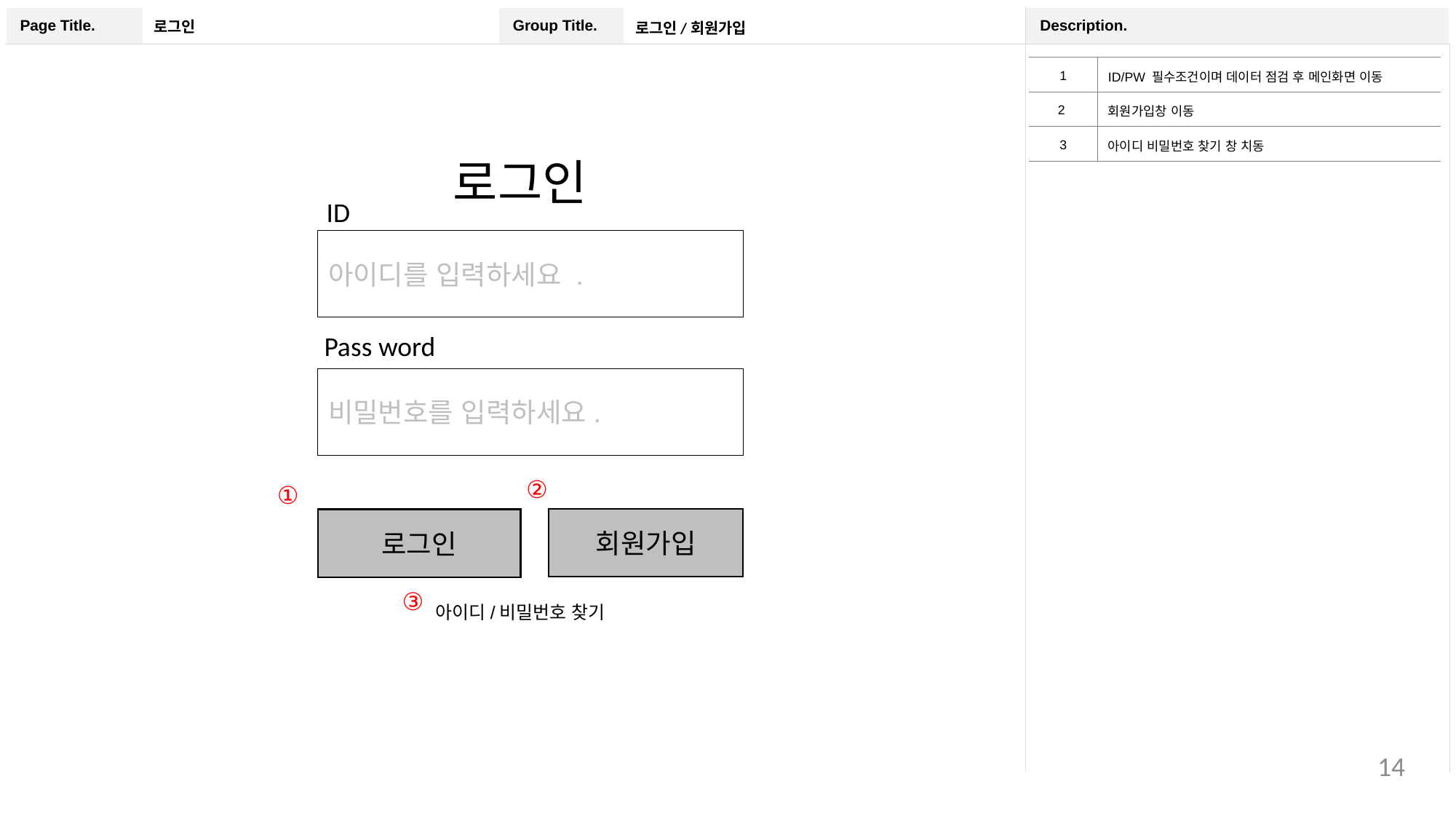

로그인
로그인/회원가입
| 1 | ID/PW 필수조건이며 데이터 점검 후 메인화면 이동 |
| --- | --- |
| 2 | 회원가입창 이동 |
| 3 | 아이디 비밀번호 찾기 창 치동 |
로그인
ID

아이디를 입력하세요 .
Pass word
비밀번호를 입력하세요.
②
①

회원가입
로그인
③
아이디/비밀번호 찾기
14